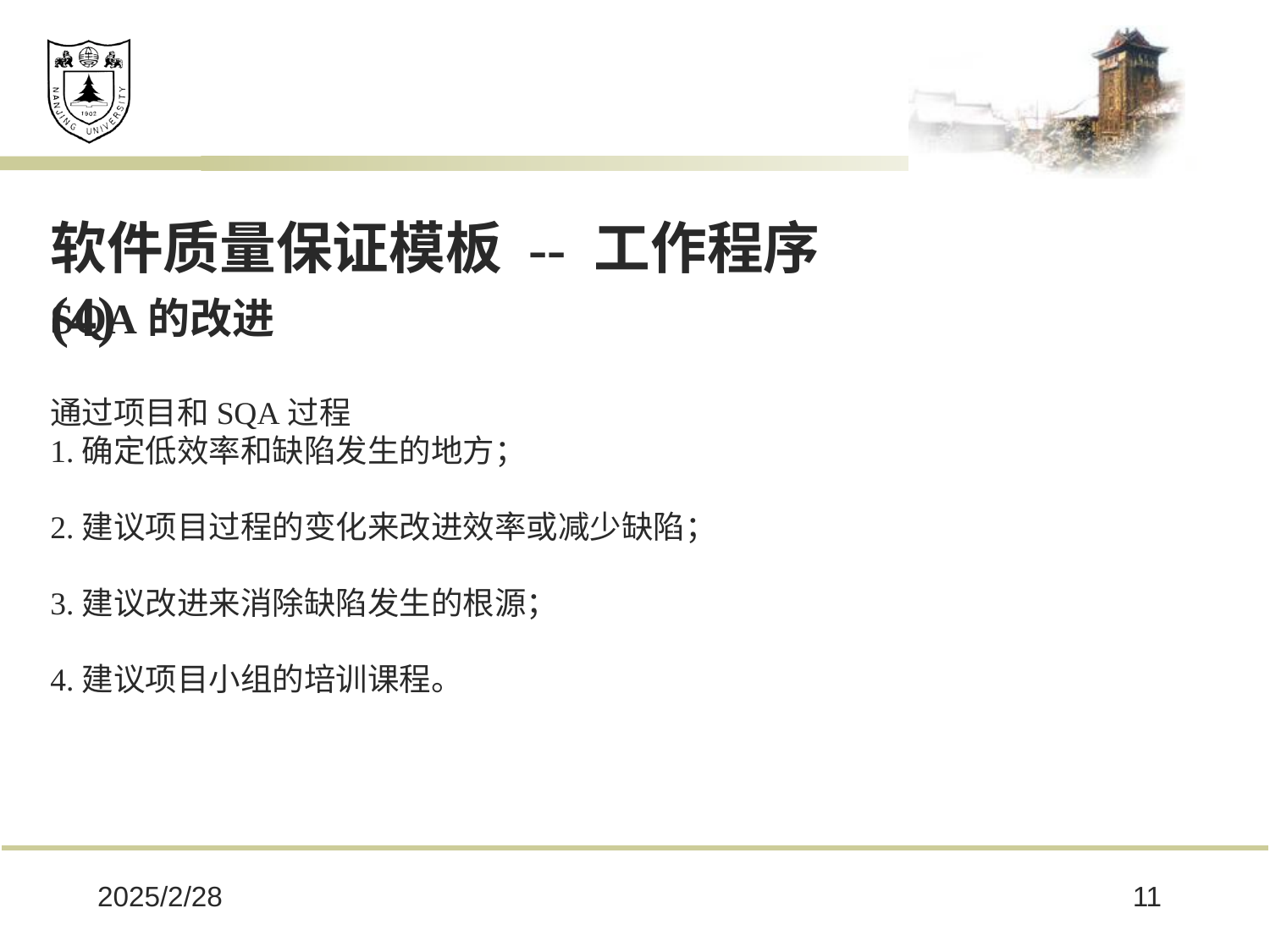

软件质量保证模板 -- 工作程序(4)
SQA的改进

通过项目和SQA过程
1.确定低效率和缺陷发生的地方；

2.建议项目过程的变化来改进效率或减少缺陷；

3.建议改进来消除缺陷发生的根源；

4.建议项目小组的培训课程。

2025/2/28
11